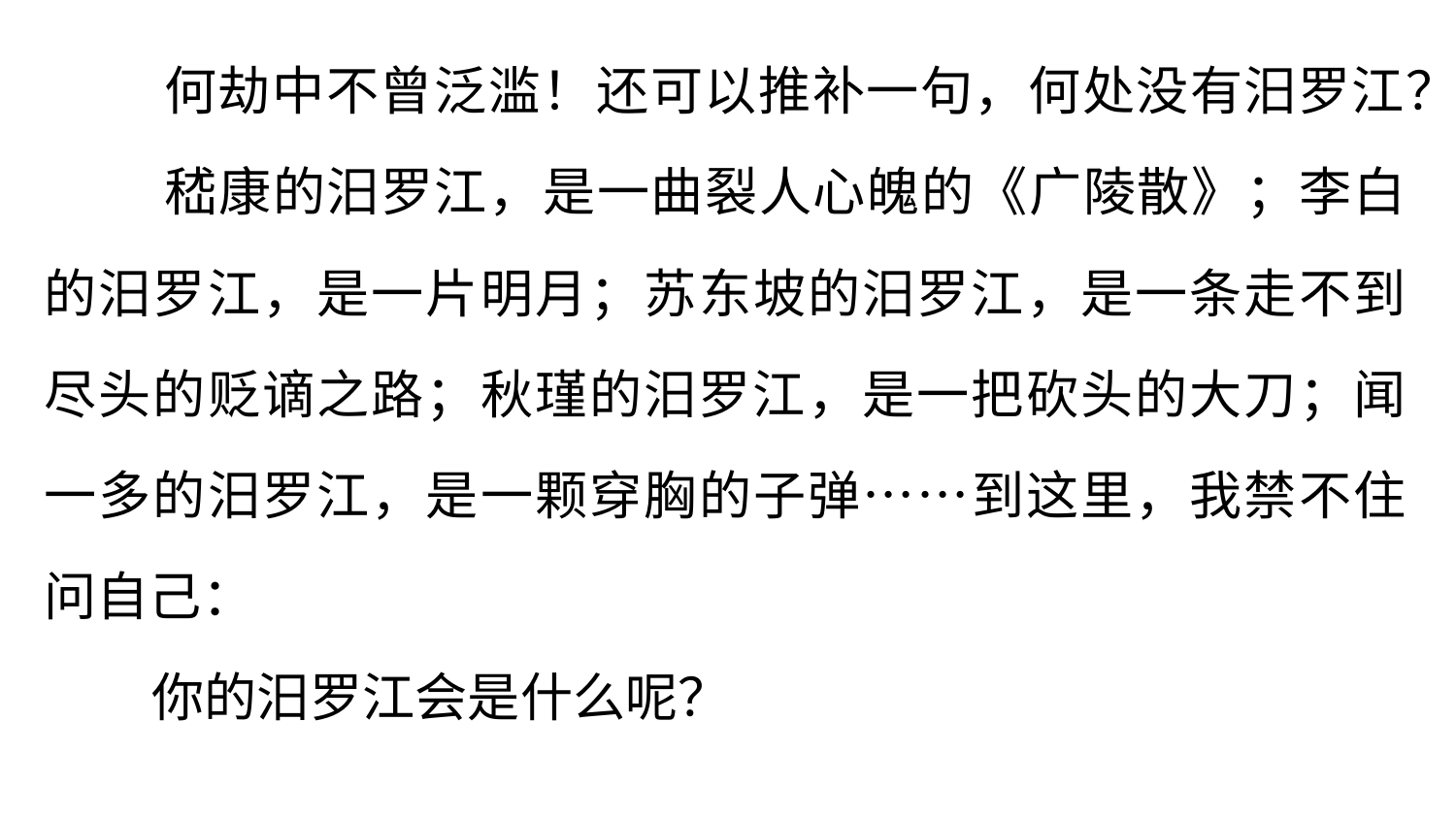

何劫中不曾泛滥！还可以推补一句，何处没有汨罗江？
        嵇康的汨罗江，是一曲裂人心魄的《广陵散》；李白的汨罗江，是一片明月；苏东坡的汨罗江，是一条走不到尽头的贬谪之路；秋瑾的汨罗江，是一把砍头的大刀；闻一多的汨罗江，是一颗穿胸的子弹……到这里，我禁不住问自己：
        你的汨罗江会是什么呢？